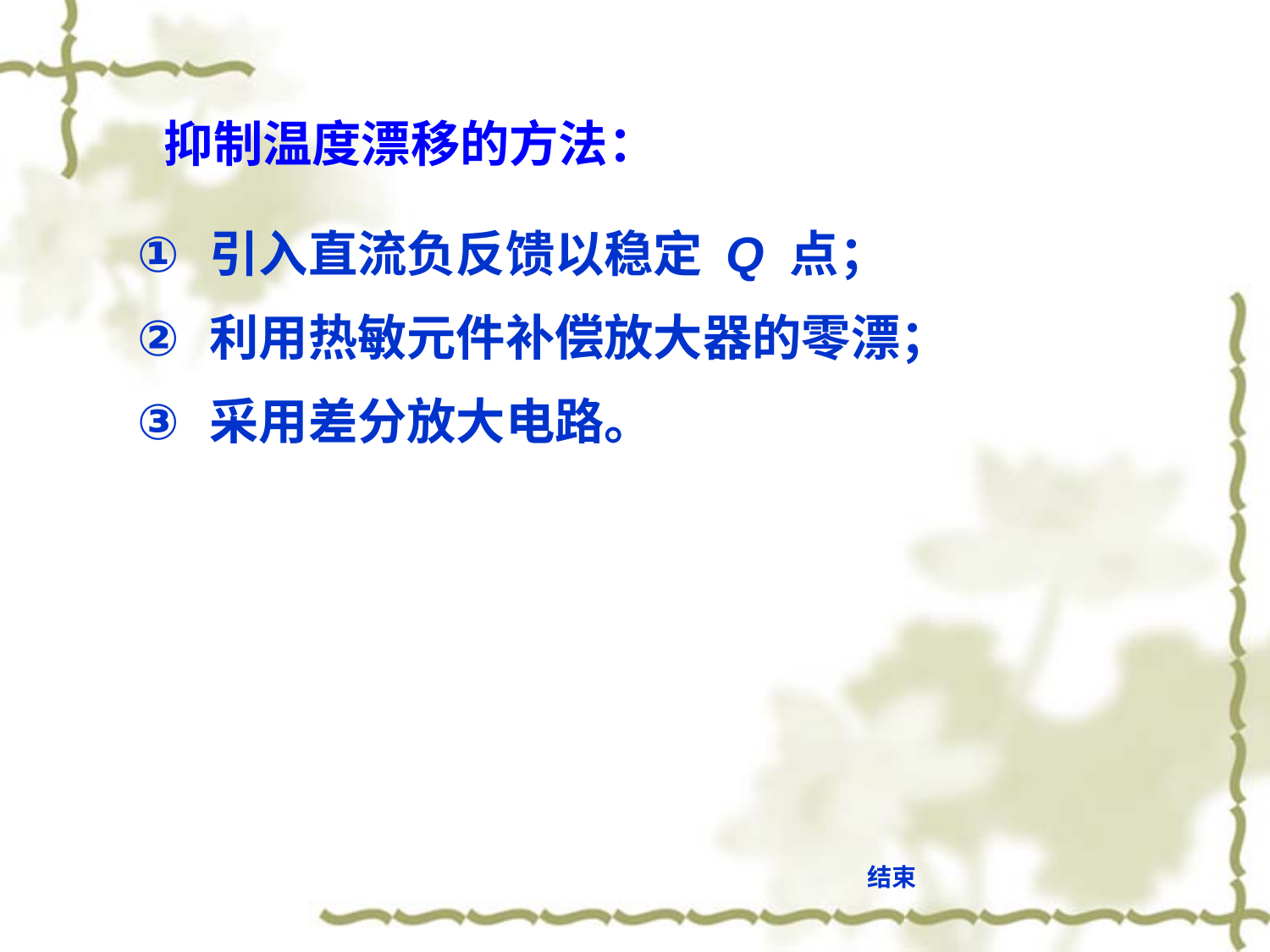

抑制温度漂移的方法：
 引入直流负反馈以稳定 Q 点；
 利用热敏元件补偿放大器的零漂；
 采用差分放大电路。
118
结束